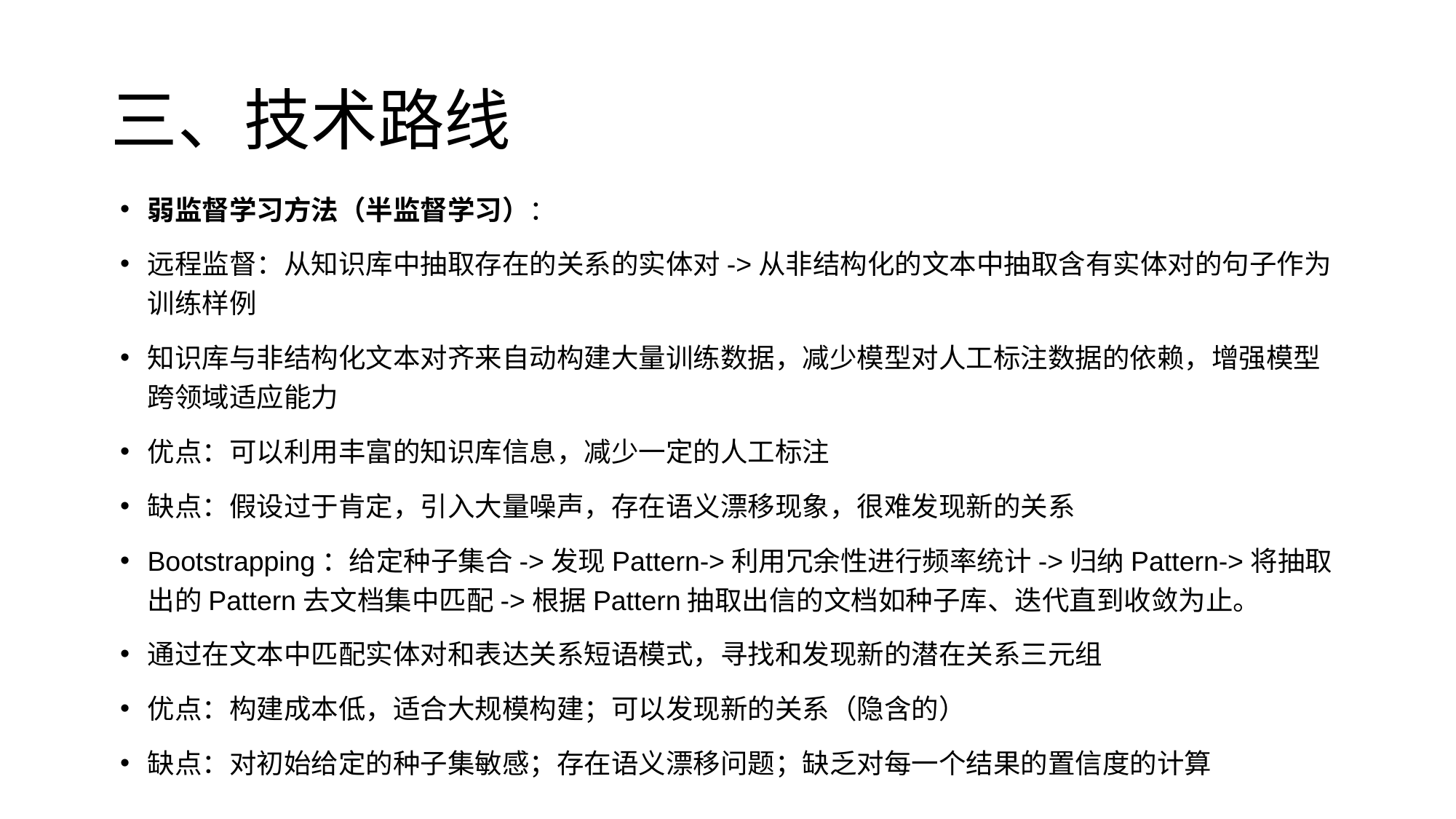

# 三、技术路线
弱监督学习方法（半监督学习）：
远程监督：从知识库中抽取存在的关系的实体对->从非结构化的文本中抽取含有实体对的句子作为训练样例
知识库与非结构化文本对齐来自动构建大量训练数据，减少模型对人工标注数据的依赖，增强模型跨领域适应能力
优点：可以利用丰富的知识库信息，减少一定的人工标注
缺点：假设过于肯定，引入大量噪声，存在语义漂移现象，很难发现新的关系
Bootstrapping：给定种子集合->发现Pattern->利用冗余性进行频率统计->归纳Pattern->将抽取出的Pattern去文档集中匹配->根据Pattern抽取出信的文档如种子库、迭代直到收敛为止。
通过在文本中匹配实体对和表达关系短语模式，寻找和发现新的潜在关系三元组
优点：构建成本低，适合大规模构建；可以发现新的关系（隐含的）
缺点：对初始给定的种子集敏感；存在语义漂移问题；缺乏对每一个结果的置信度的计算